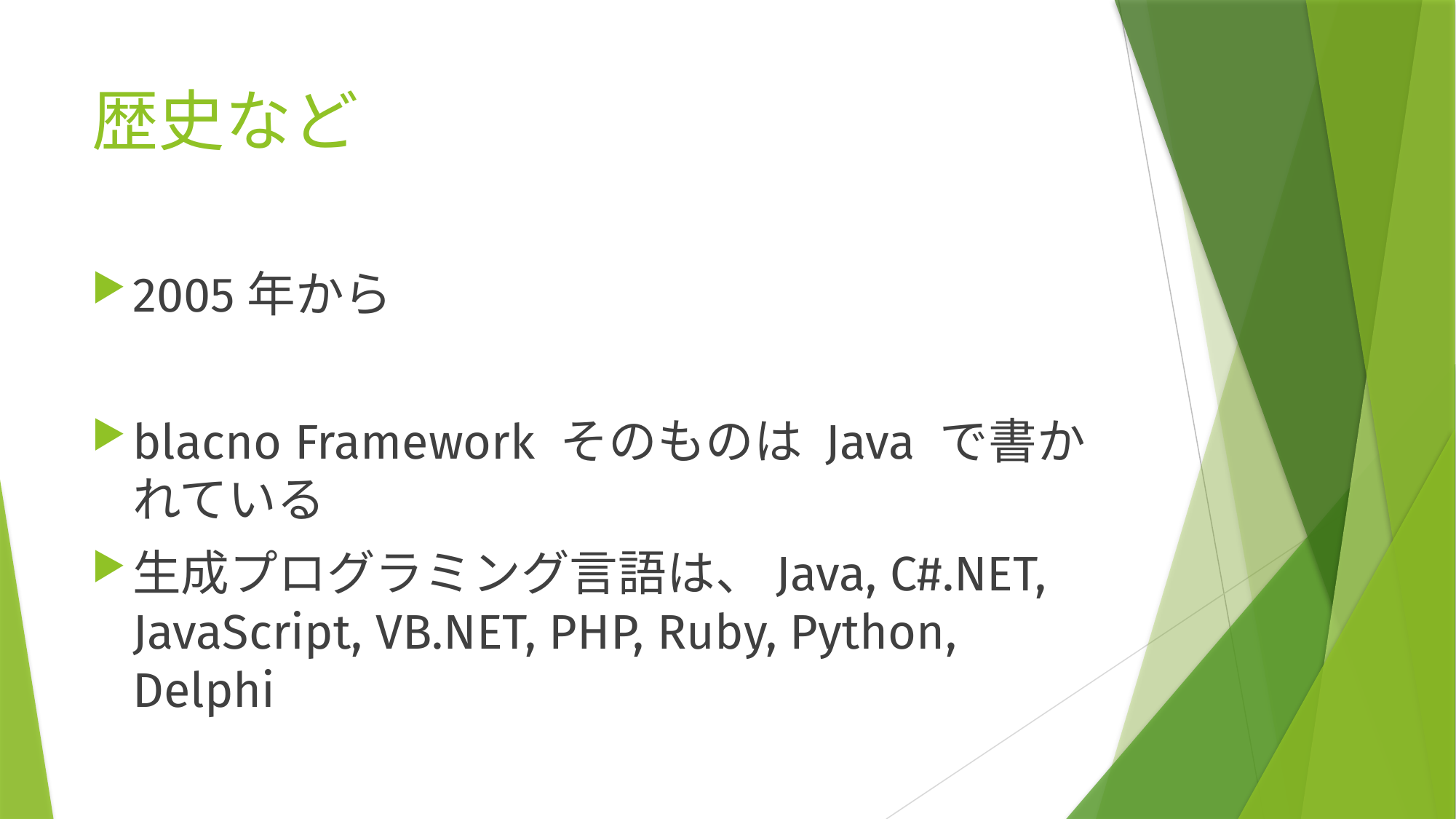

# 歴史など
2005年から

blacno Framework そのものは Java で書かれている
生成プログラミング言語は、Java, C#.NET, JavaScript, VB.NET, PHP, Ruby, Python, Delphi